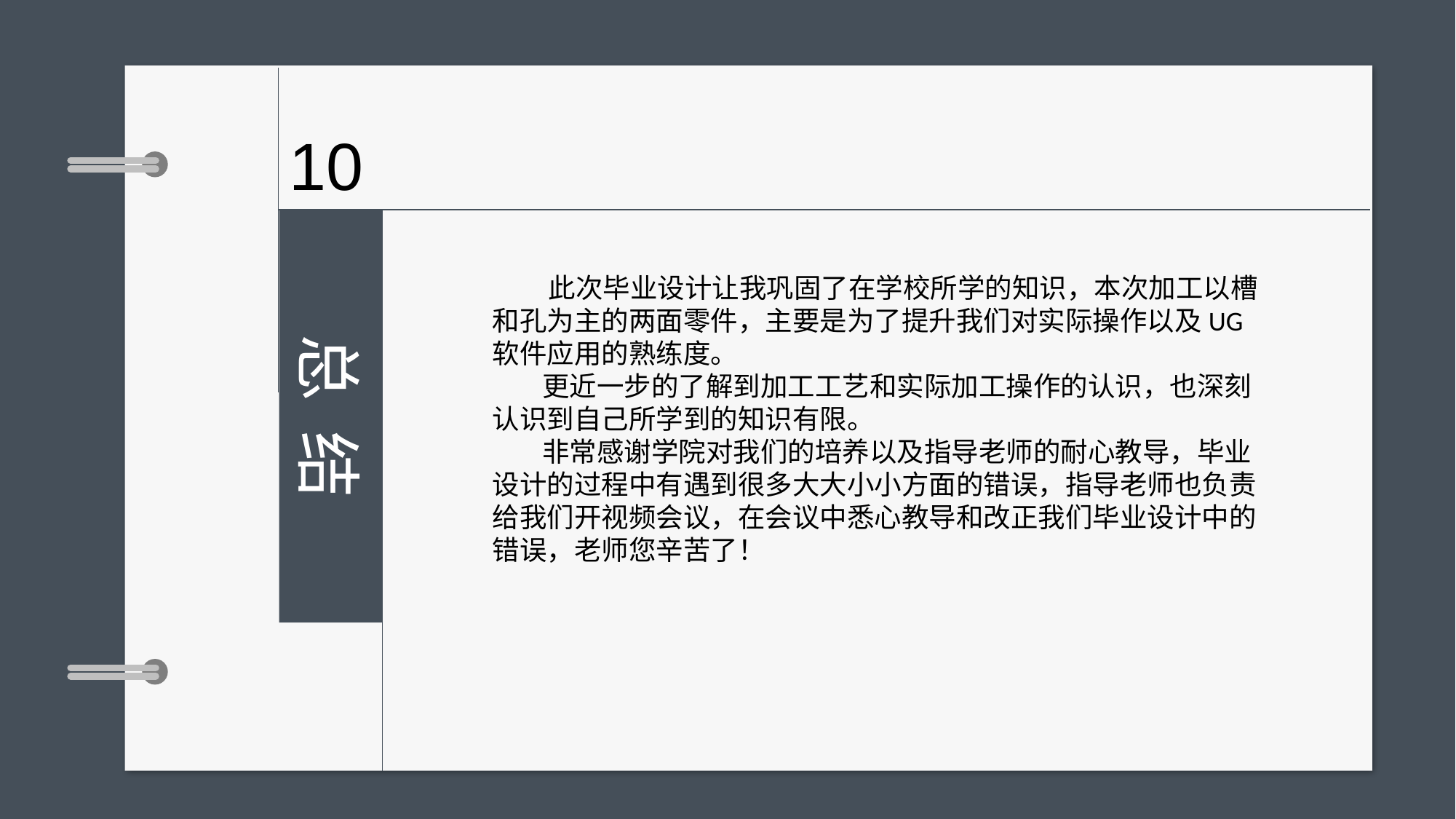

10
总  结
        此次毕业设计让我巩固了在学校所学的知识，本次加工以槽和孔为主的两面零件，主要是为了提升我们对实际操作以及UG软件应用的熟练度。
       更近一步的了解到加工工艺和实际加工操作的认识，也深刻认识到自己所学到的知识有限。
       非常感谢学院对我们的培养以及指导老师的耐心教导，毕业设计的过程中有遇到很多大大小小方面的错误，指导老师也负责给我们开视频会议，在会议中悉心教导和改正我们毕业设计中的错误，老师您辛苦了！